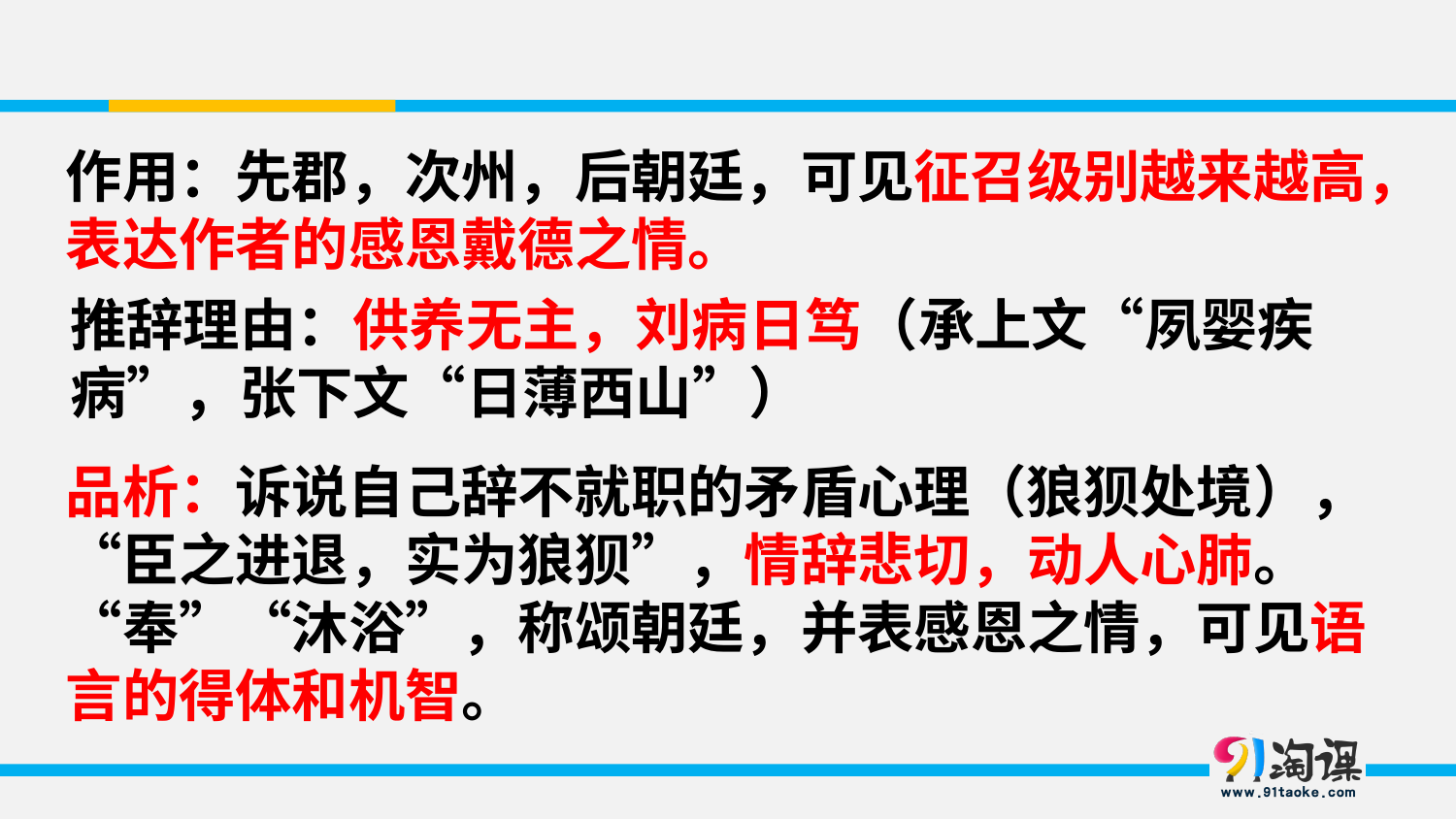

作用：先郡，次州，后朝廷，可见征召级别越来越高，表达作者的感恩戴德之情。
推辞理由：供养无主，刘病日笃（承上文“夙婴疾病”，张下文“日薄西山”）
品析：诉说自己辞不就职的矛盾心理（狼狈处境），“臣之进退，实为狼狈”，情辞悲切，动人心肺。“奉”“沐浴”，称颂朝廷，并表感恩之情，可见语言的得体和机智。